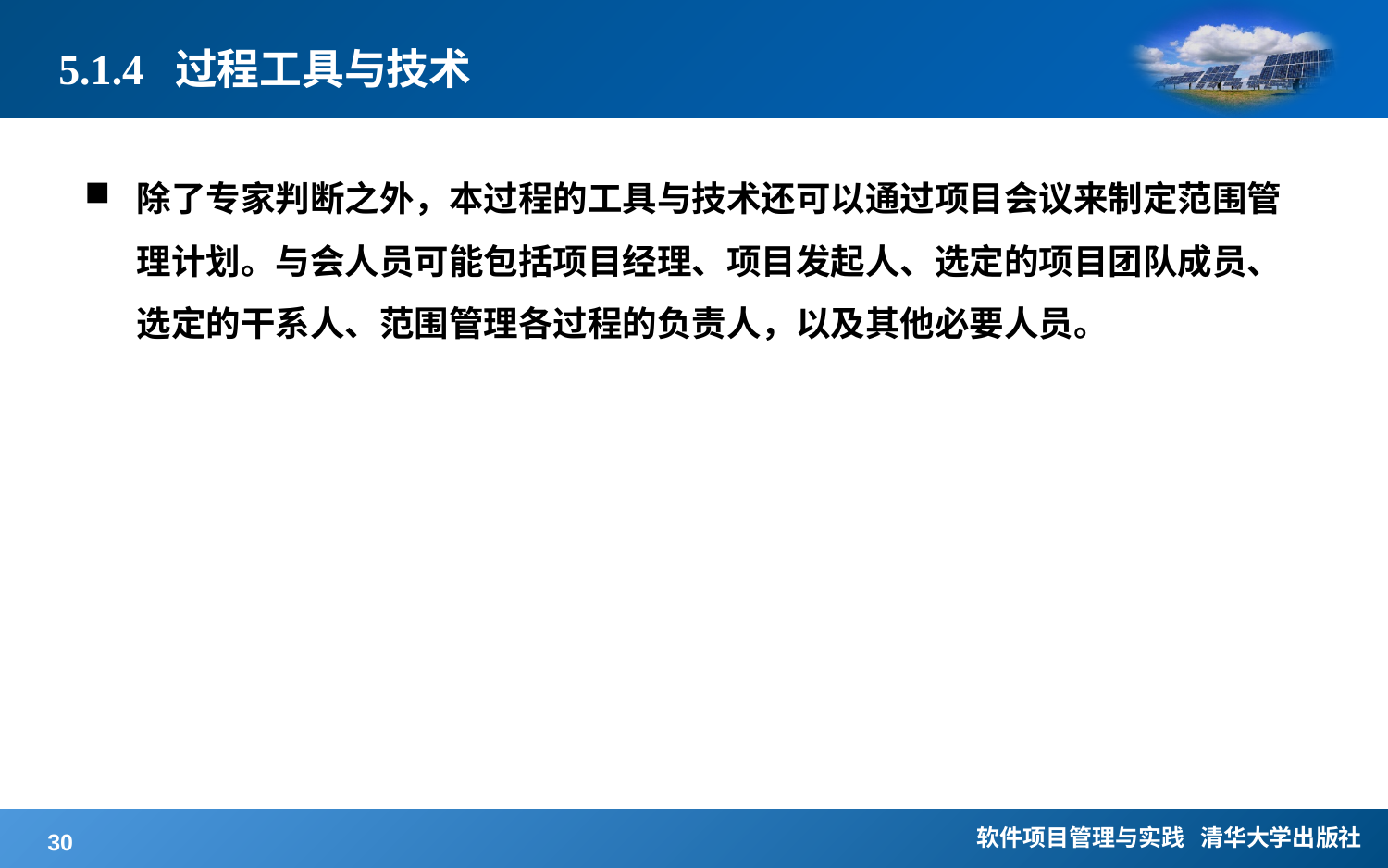

# 5.1.4  过程工具与技术
除了专家判断之外，本过程的工具与技术还可以通过项目会议来制定范围管理计划。与会人员可能包括项目经理、项目发起人、选定的项目团队成员、选定的干系人、范围管理各过程的负责人，以及其他必要人员。